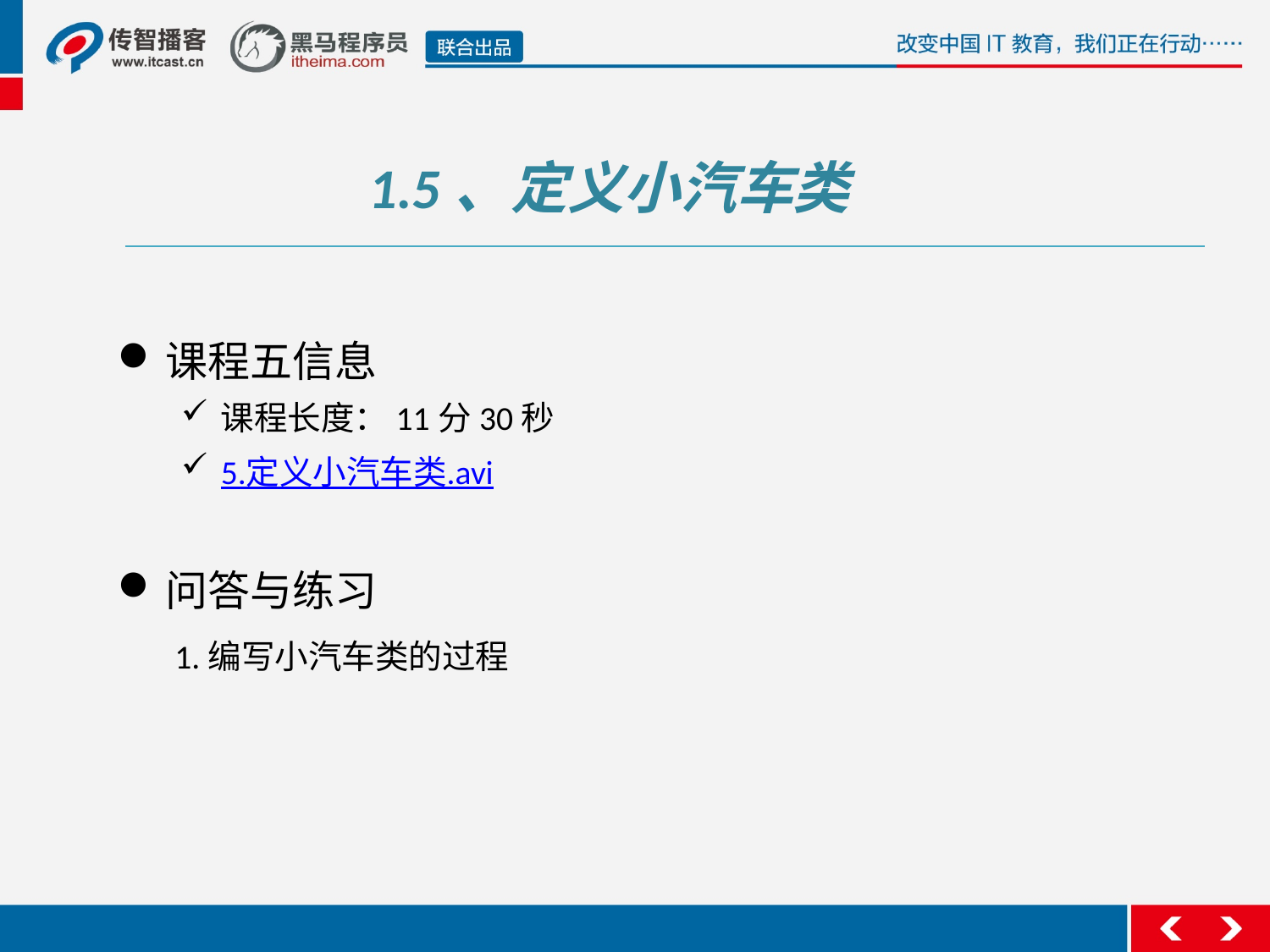

1.5、定义小汽车类

课程五信息
课程长度：11分30秒
5.定义小汽车类.avi

问答与练习
      1.编写小汽车类的过程